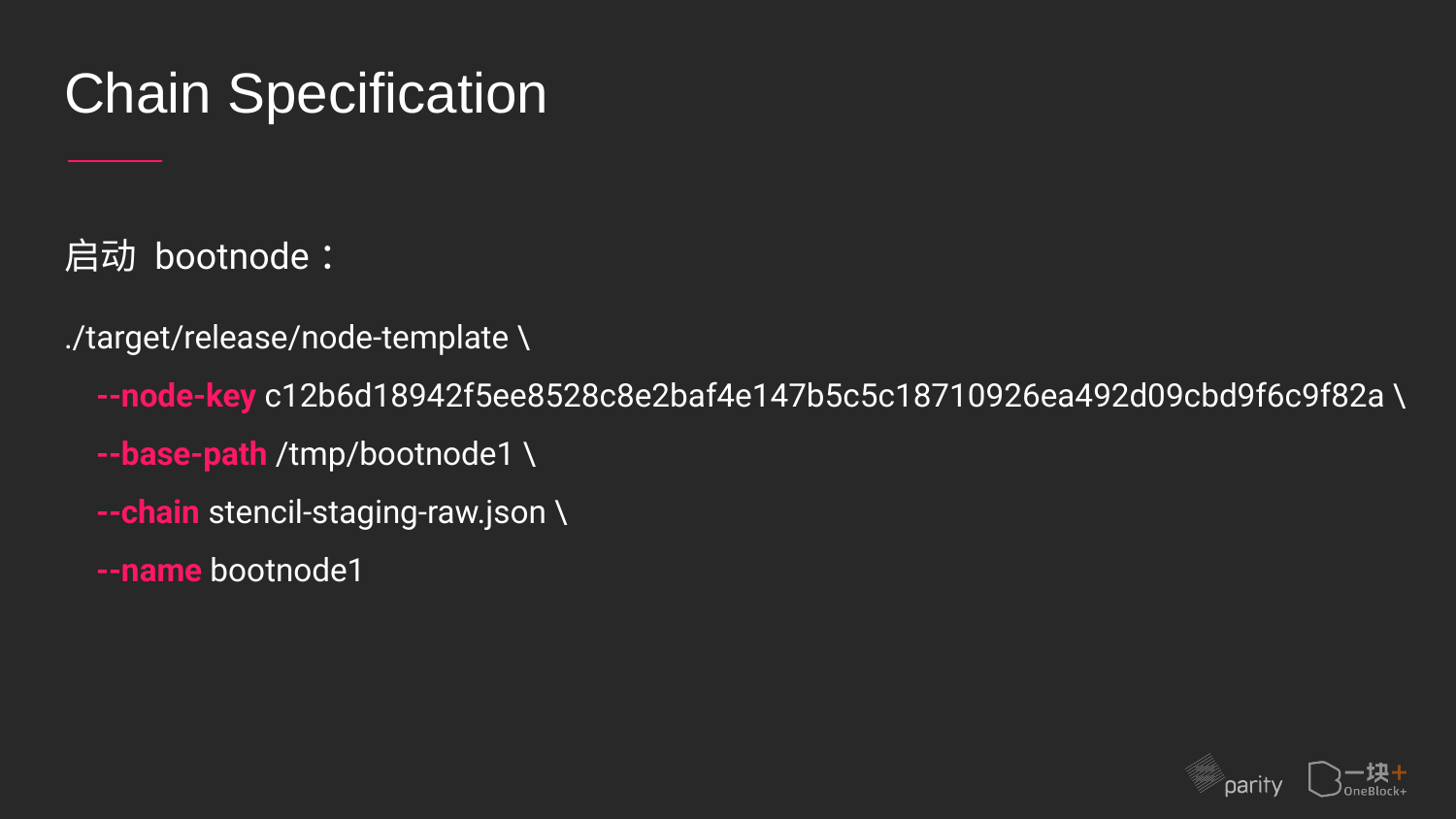

# Chain Specification
启动 bootnode：
./target/release/node-template \
    --node-key c12b6d18942f5ee8528c8e2baf4e147b5c5c18710926ea492d09cbd9f6c9f82a \
    --base-path /tmp/bootnode1 \
    --chain stencil-staging-raw.json \
    --name bootnode1